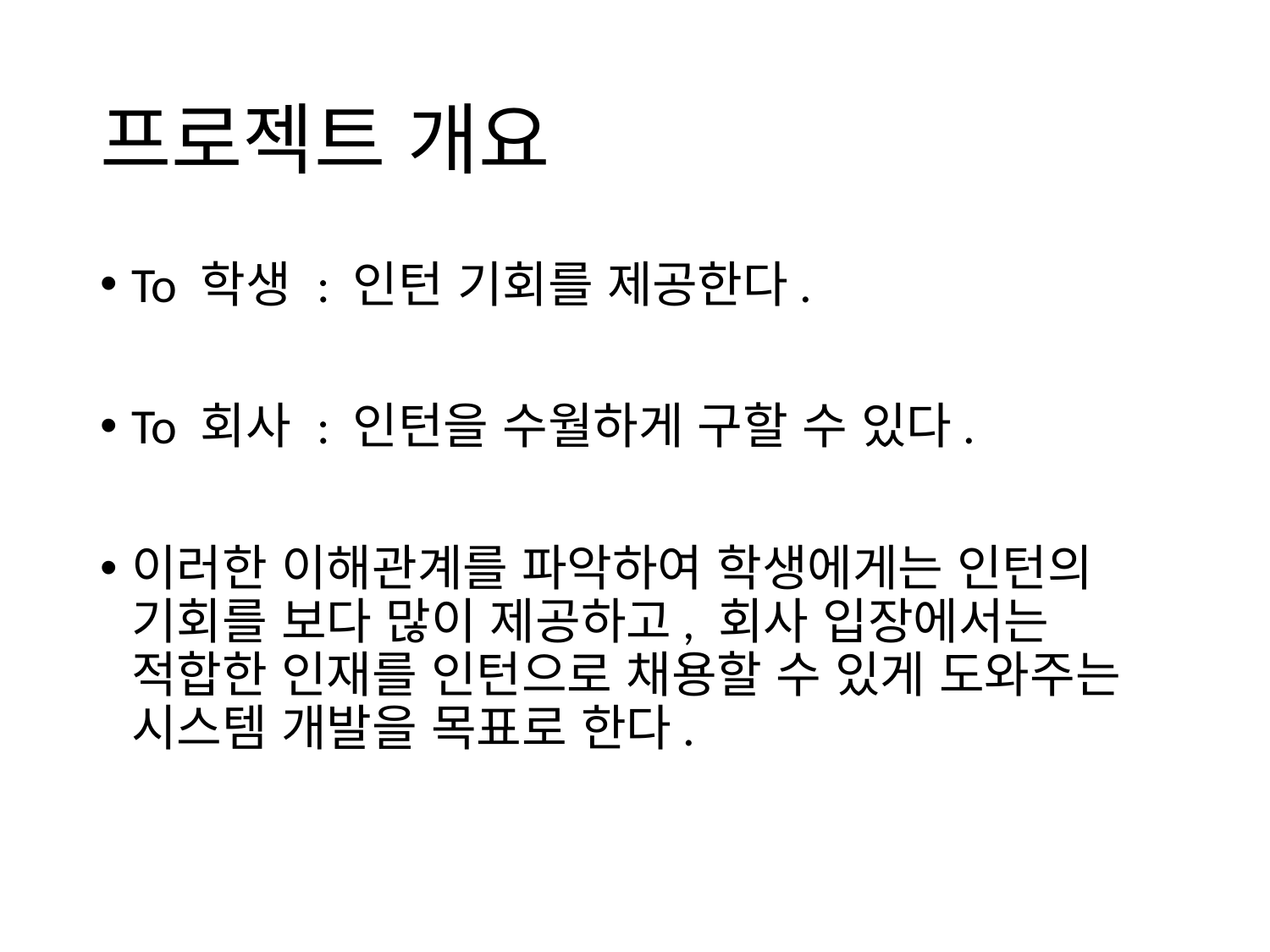

# 프로젝트 개요
To 학생 : 인턴 기회를 제공한다.

To 회사 : 인턴을 수월하게 구할 수 있다.

이러한 이해관계를 파악하여 학생에게는 인턴의 기회를 보다 많이 제공하고, 회사 입장에서는 적합한 인재를 인턴으로 채용할 수 있게 도와주는 시스템 개발을 목표로 한다.